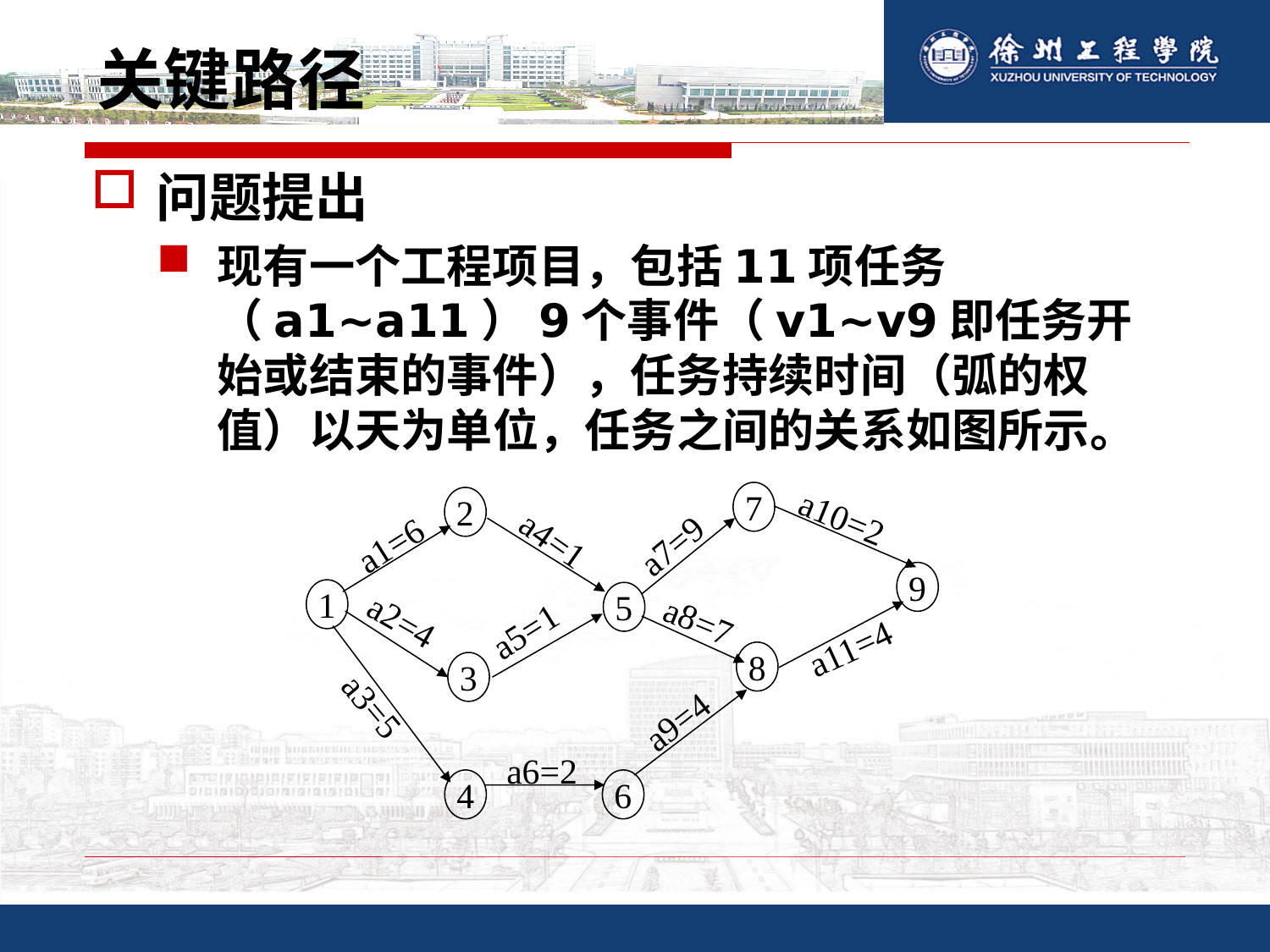

# 关键路径
问题提出
现有一个工程项目，包括11项任务（a1~a11）9个事件（v1~v9即任务开始或结束的事件），任务持续时间（弧的权值）以天为单位，任务之间的关系如图所示。

7
2

9
1
5

8
3

4
6

a10=2
a4=1
a1=6
a7=9
a2=4
a8=7
a5=1
a11=4
a3=5
a9=4
a6=2